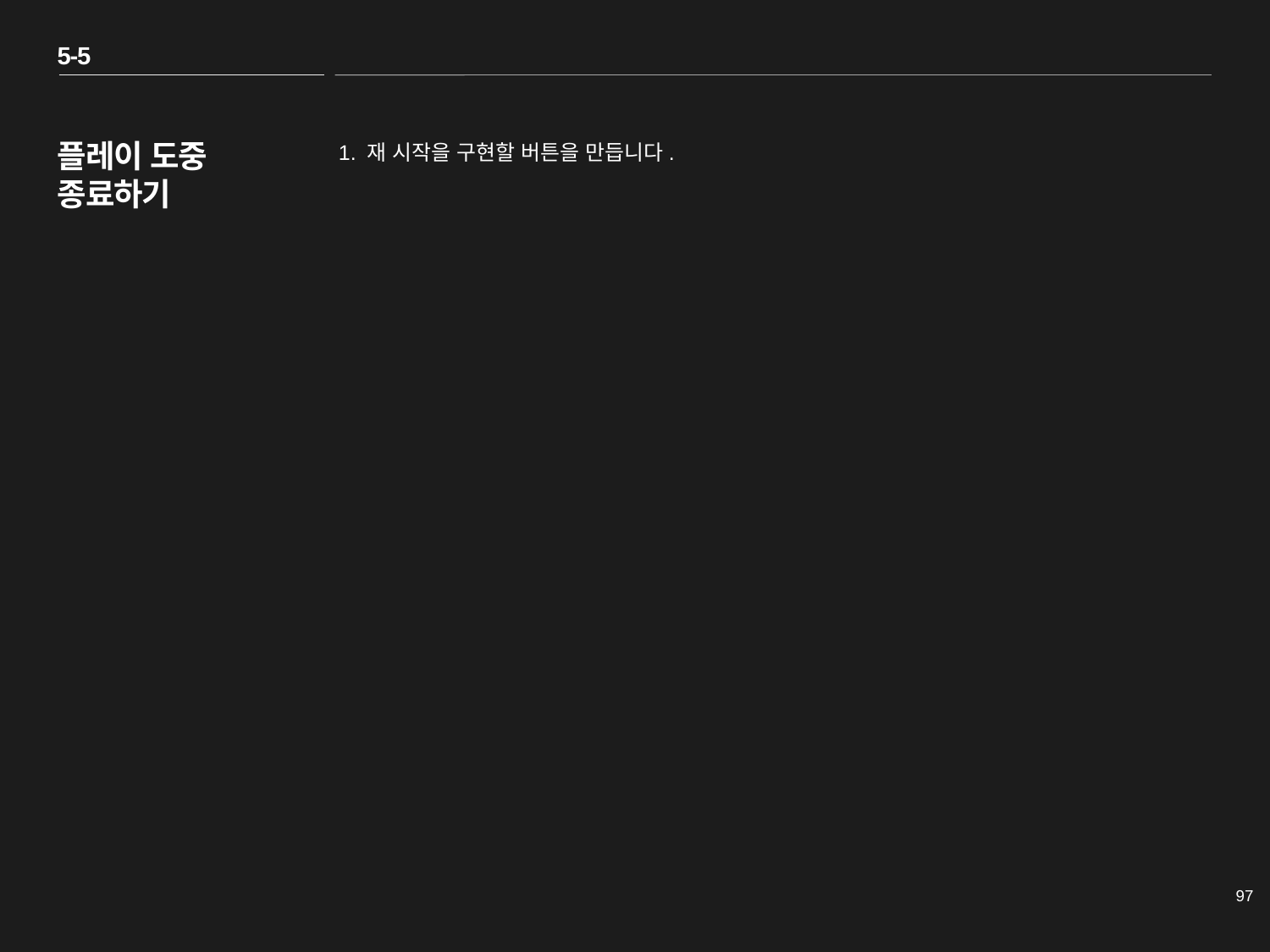

5-5
# 플레이 도중 종료하기
1. 재 시작을 구현할 버튼을 만듭니다.
97